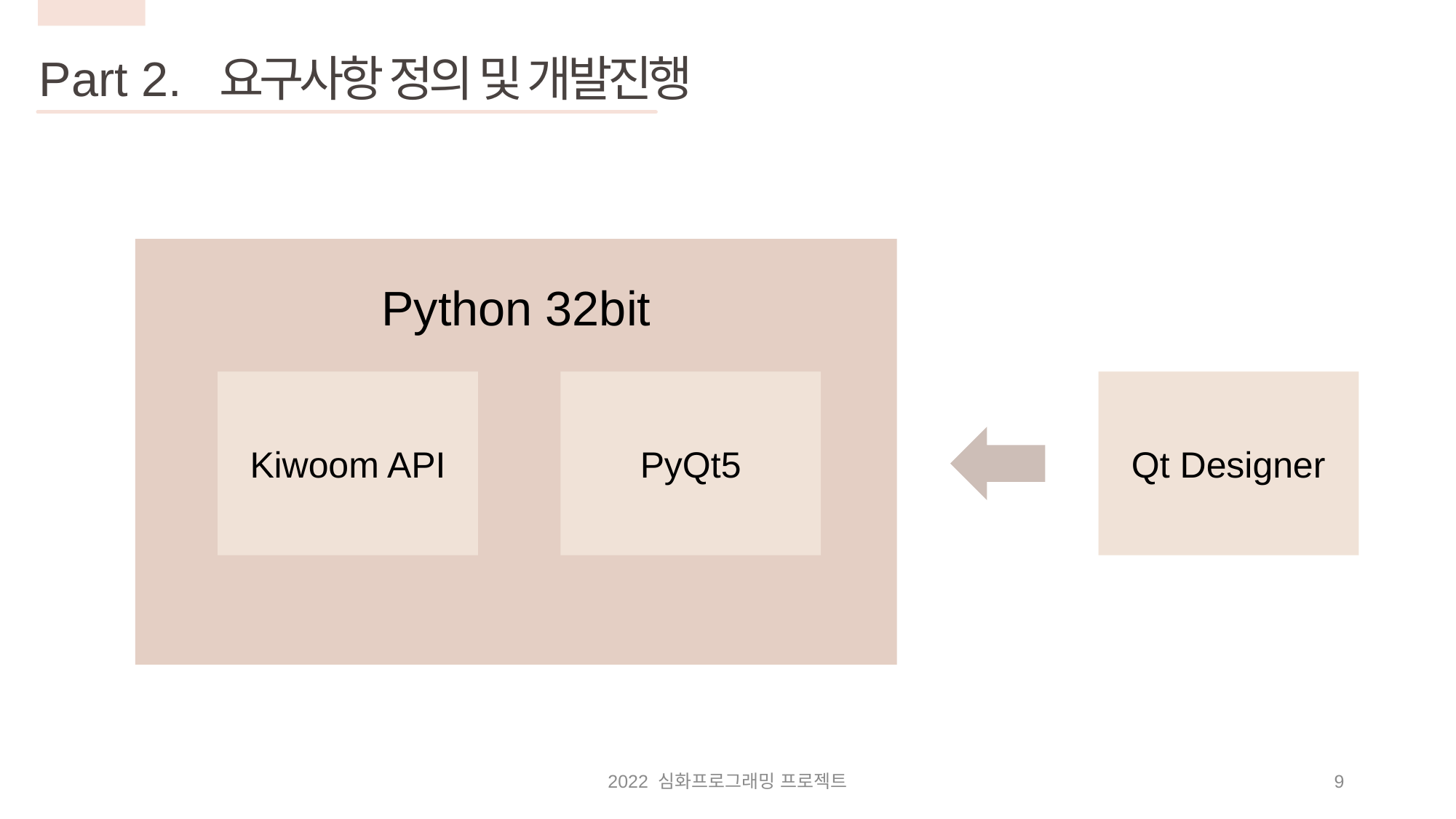

Part 2.
요구사항 정의 및 개발진행

Python 32bit

Kiwoom API
Qt Designer
PyQt5

2022 심화프로그래밍 프로젝트
9